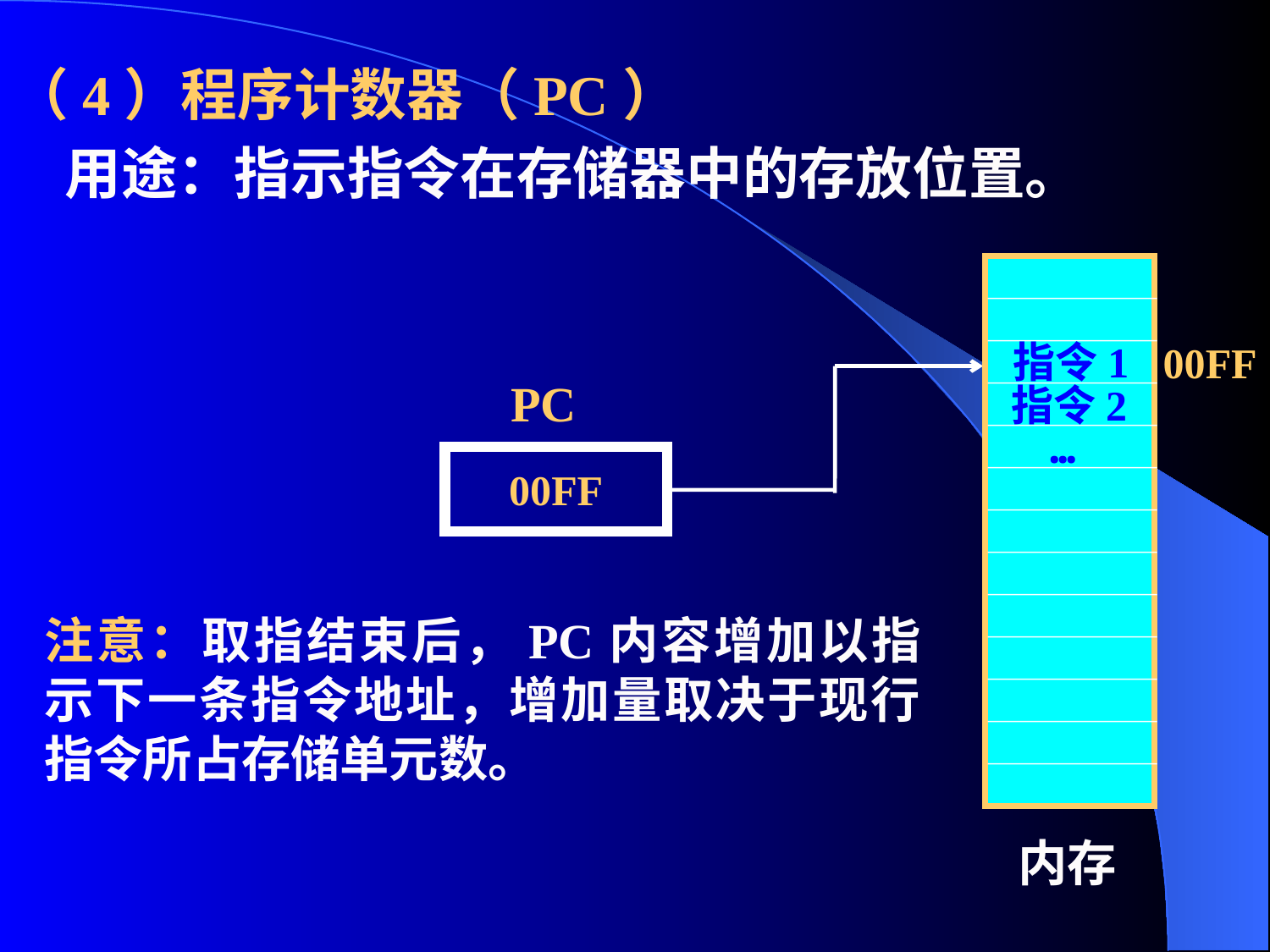

（4）程序计数器（PC）
   用途：指示指令在存储器中的存放位置。

指令1

指令2

…

内存
00FF
PC
00FF

注意：取指结束后，PC内容增加以指示下一条指令地址，增加量取决于现行指令所占存储单元数。